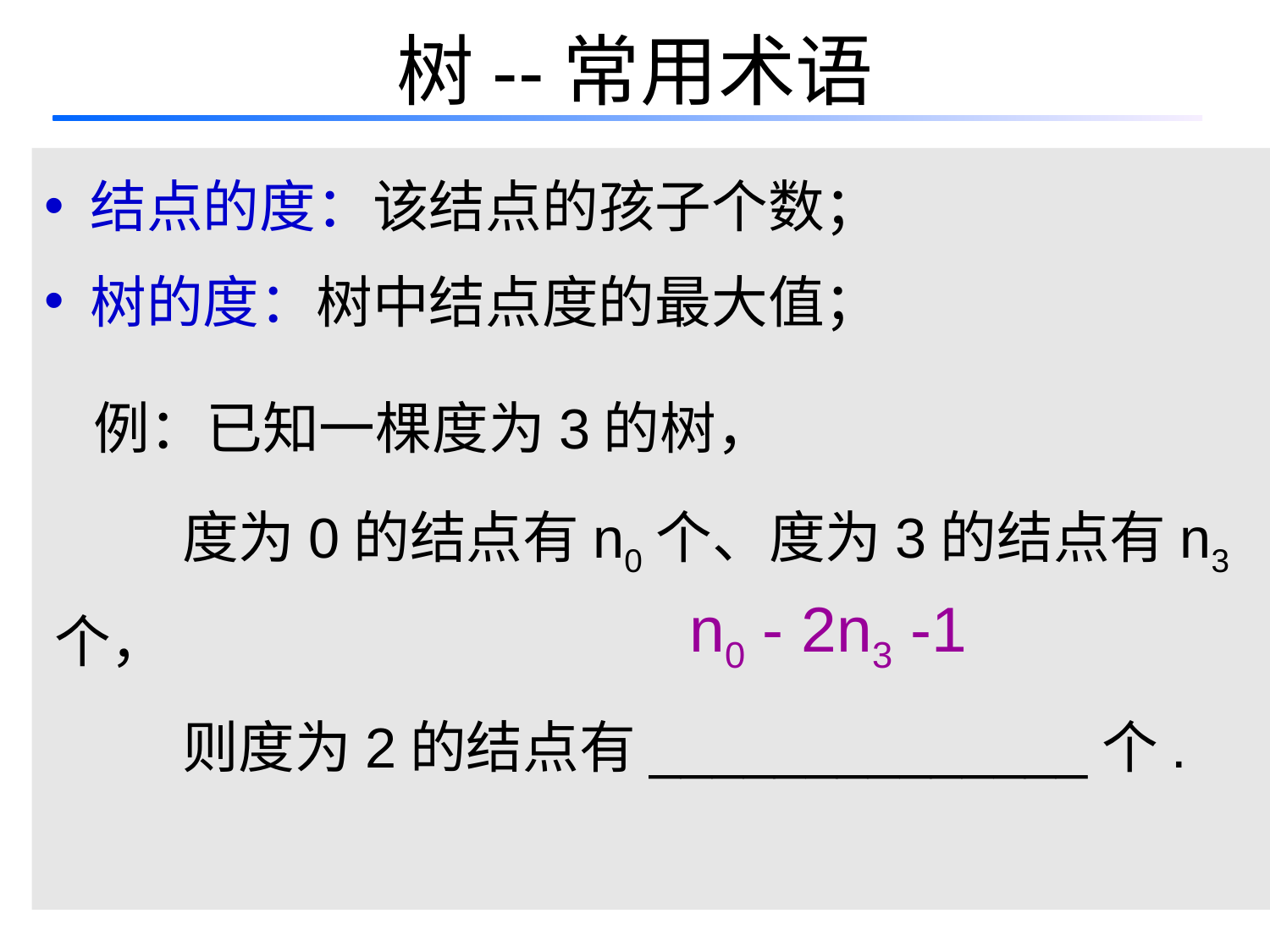

# 树--常用术语

 结点的度：该结点的孩子个数；
 树的度：树中结点度的最大值；
  例：已知一棵度为3的树，
         度为0的结点有n0个、度为3的结点有n3个，
         则度为2的结点有______________个.
n0 - 2n3 -1